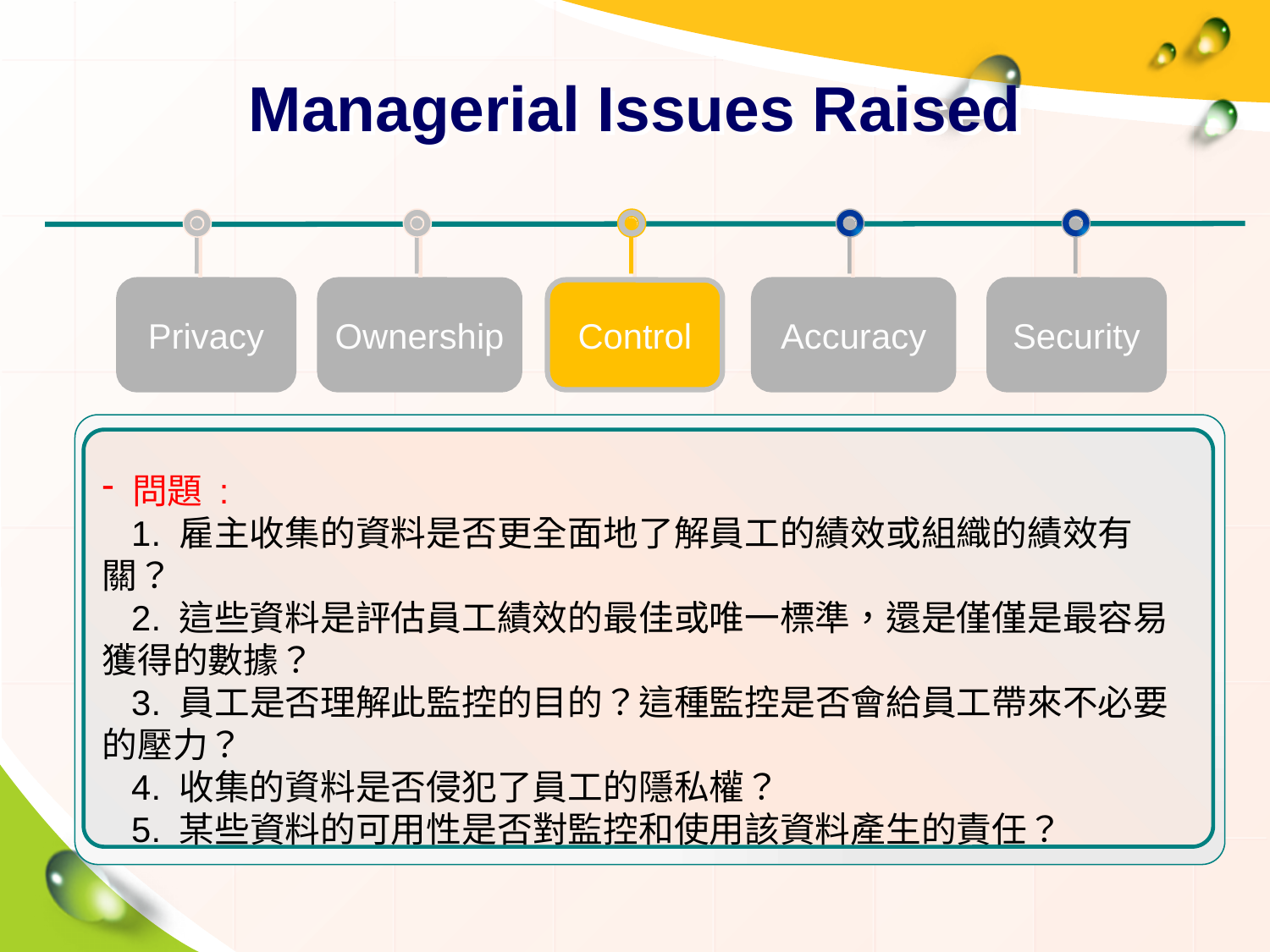

# Managerial Issues Raised

Accuracy
Security
Privacy
Ownership
Control

問題 :
   1. 雇主收集的資料是否更全面地了解員工的績效或組織的績效有關？
   2. 這些資料是評估員工績效的最佳或唯一標準，還是僅僅是最容易獲得的數據？
   3. 員工是否理解此監控的目的？這種監控是否會給員工帶來不必要的壓力？
   4. 收集的資料是否侵犯了員工的隱私權？
   5. 某些資料的可用性是否對監控和使用該資料產生的責任？